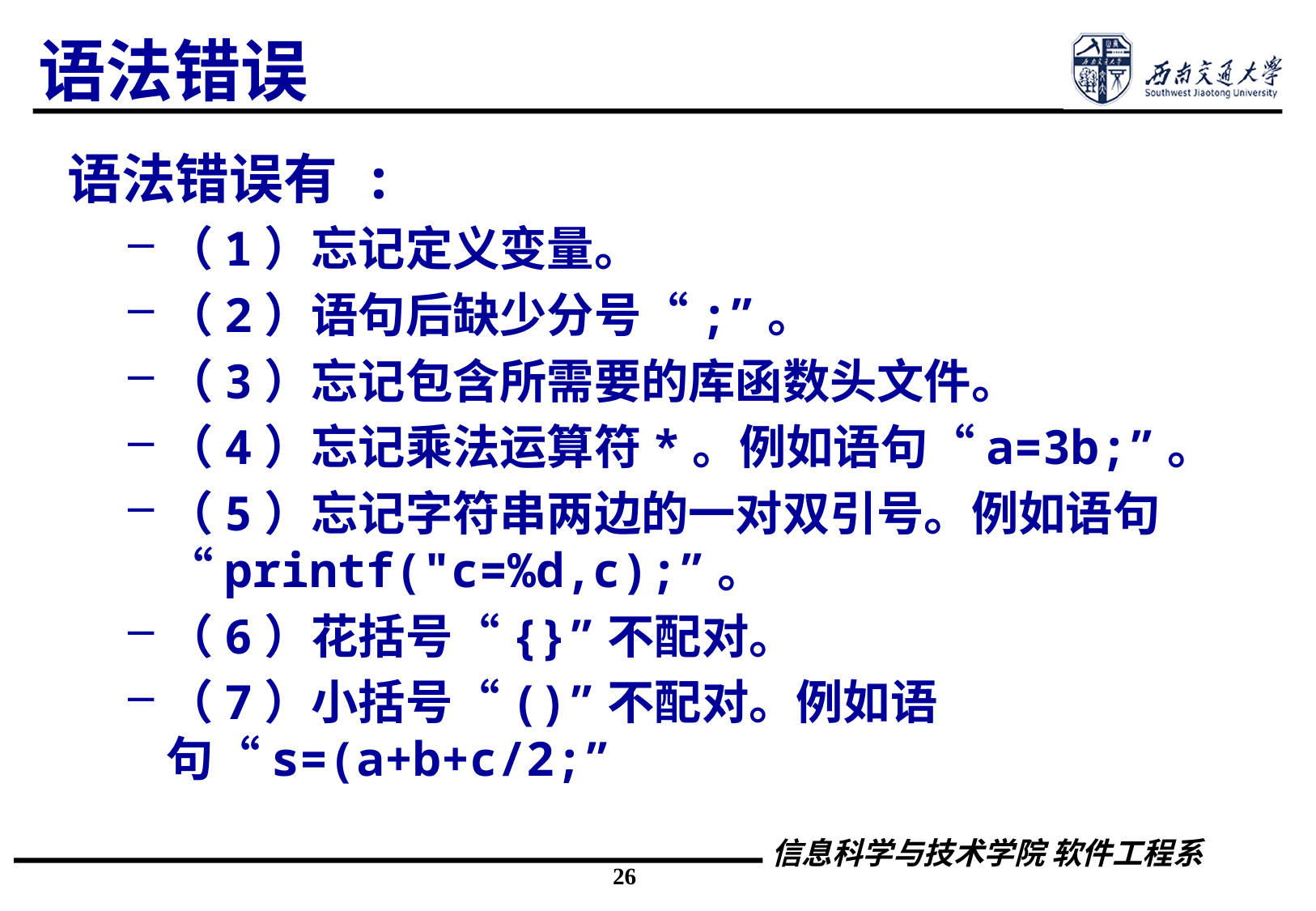

# 语法错误
语法错误有 :
（1）忘记定义变量。
（2）语句后缺少分号“;”。
（3）忘记包含所需要的库函数头文件。
（4）忘记乘法运算符*。例如语句“a=3b;”。
（5）忘记字符串两边的一对双引号。例如语句“printf("c=%d,c);”。
（6）花括号“{}”不配对。
（7）小括号“()”不配对。例如语句“s=(a+b+c/2;”
26